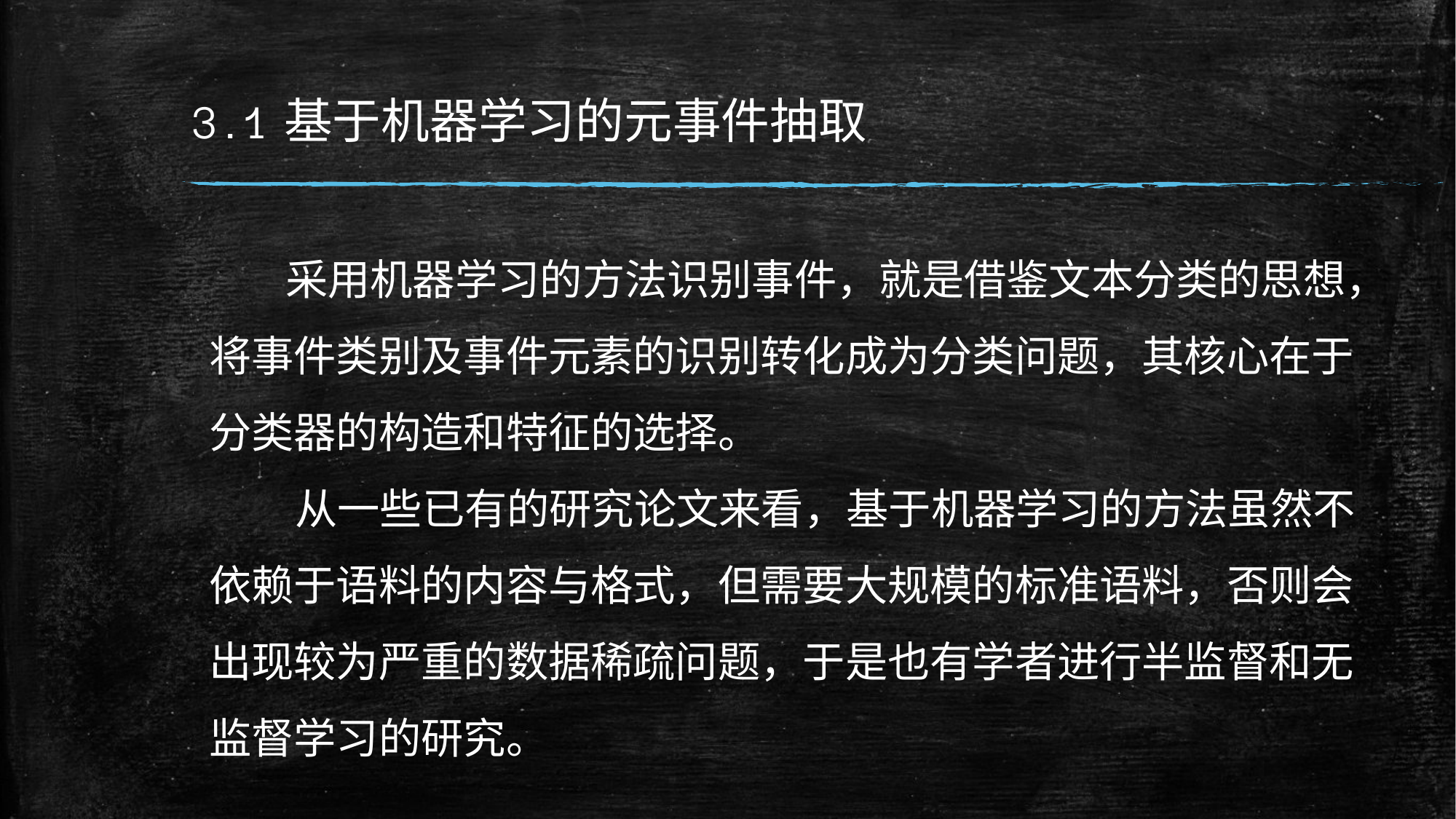

# 3.1基于机器学习的元事件抽取
       采用机器学习的方法识别事件，就是借鉴文本分类的思想，将事件类别及事件元素的识别转化成为分类问题，其核心在于分类器的构造和特征的选择。
        从一些已有的研究论文来看，基于机器学习的方法虽然不依赖于语料的内容与格式，但需要大规模的标准语料，否则会出现较为严重的数据稀疏问题，于是也有学者进行半监督和无监督学习的研究。